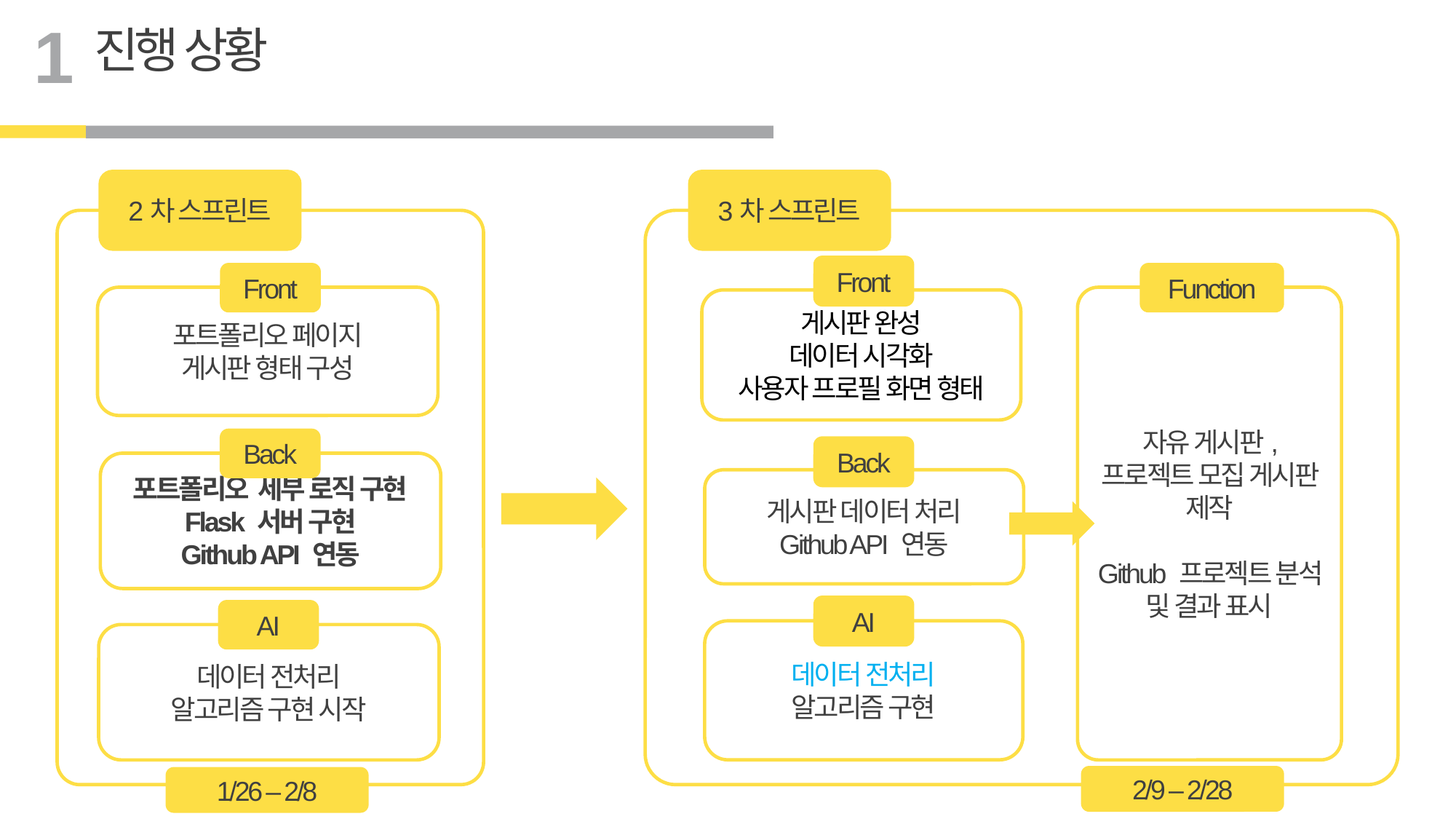

1
진행 상황

2차 스프린트
3차 스프린트

Front
게시판 완성
데이터 시각화
사용자 프로필 화면 형태
Back
게시판 데이터 처리
Github API 연동
AI
데이터 전처리
알고리즘 구현
Front
포트폴리오 페이지
게시판 형태 구성
Back
포트폴리오  세부 로직 구현
Flask 서버 구현
Github API 연동
AI
데이터 전처리
알고리즘 구현 시작
Function
자유 게시판, 프로젝트 모집 게시판 제작

Github 프로젝트 분석 및 결과 표시

2/9 – 2/28
1/26 – 2/8